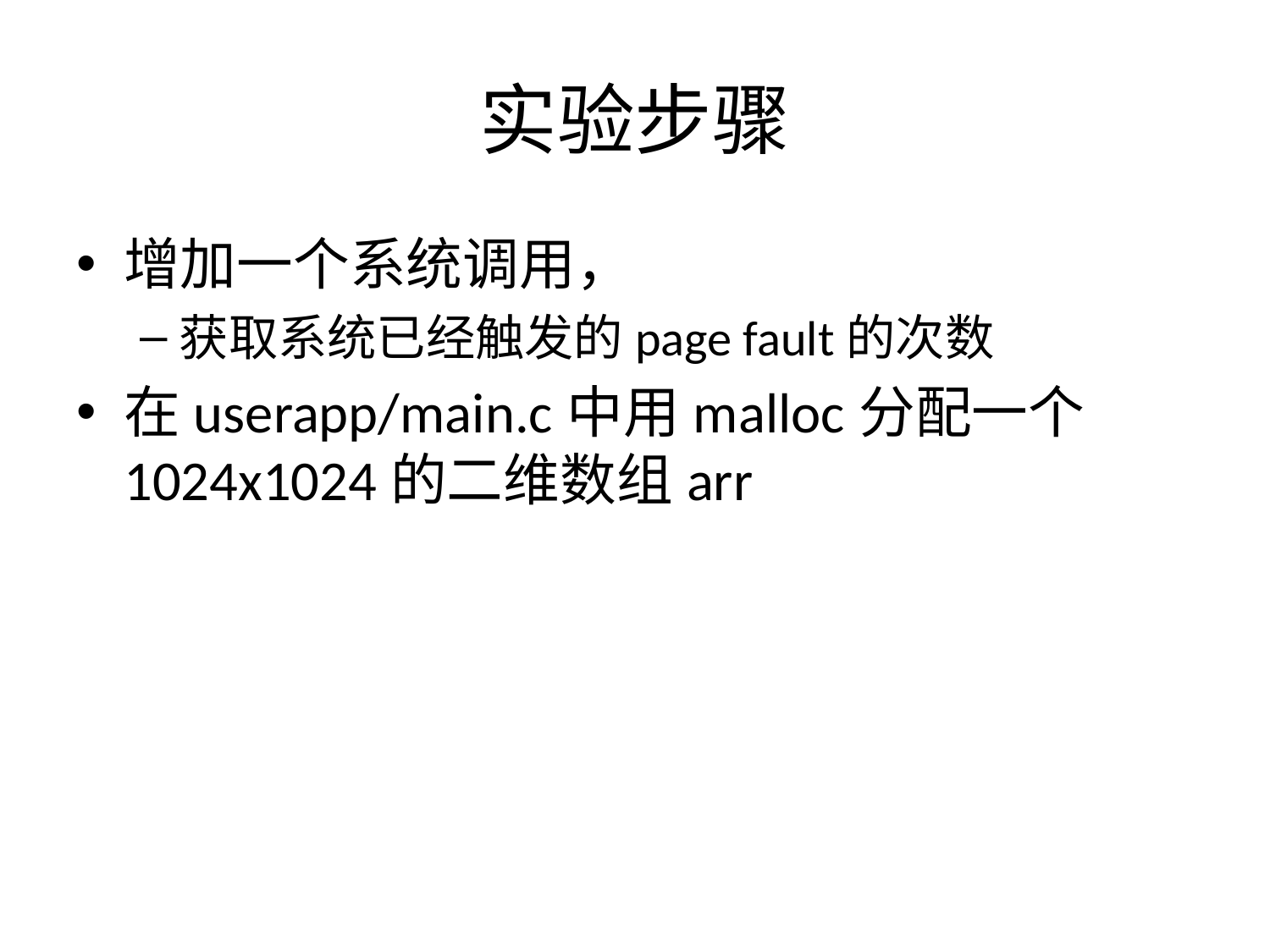

# 实验步骤
增加一个系统调用，
获取系统已经触发的page fault的次数
在userapp/main.c中用malloc分配一个1024x1024的二维数组arr